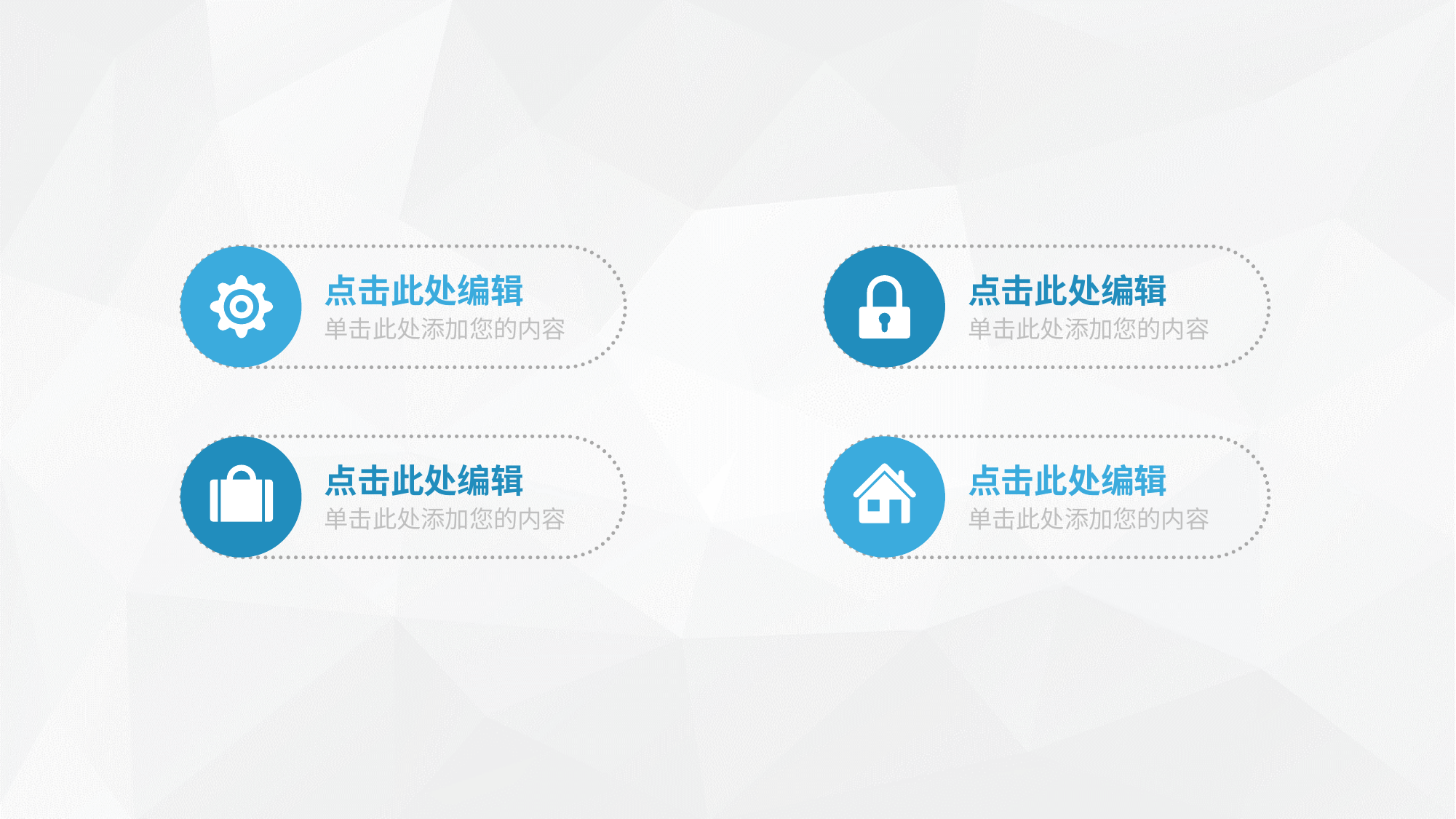

点击此处编辑
点击此处编辑

单击此处添加您的内容
单击此处添加您的内容

点击此处编辑
点击此处编辑

单击此处添加您的内容
单击此处添加您的内容